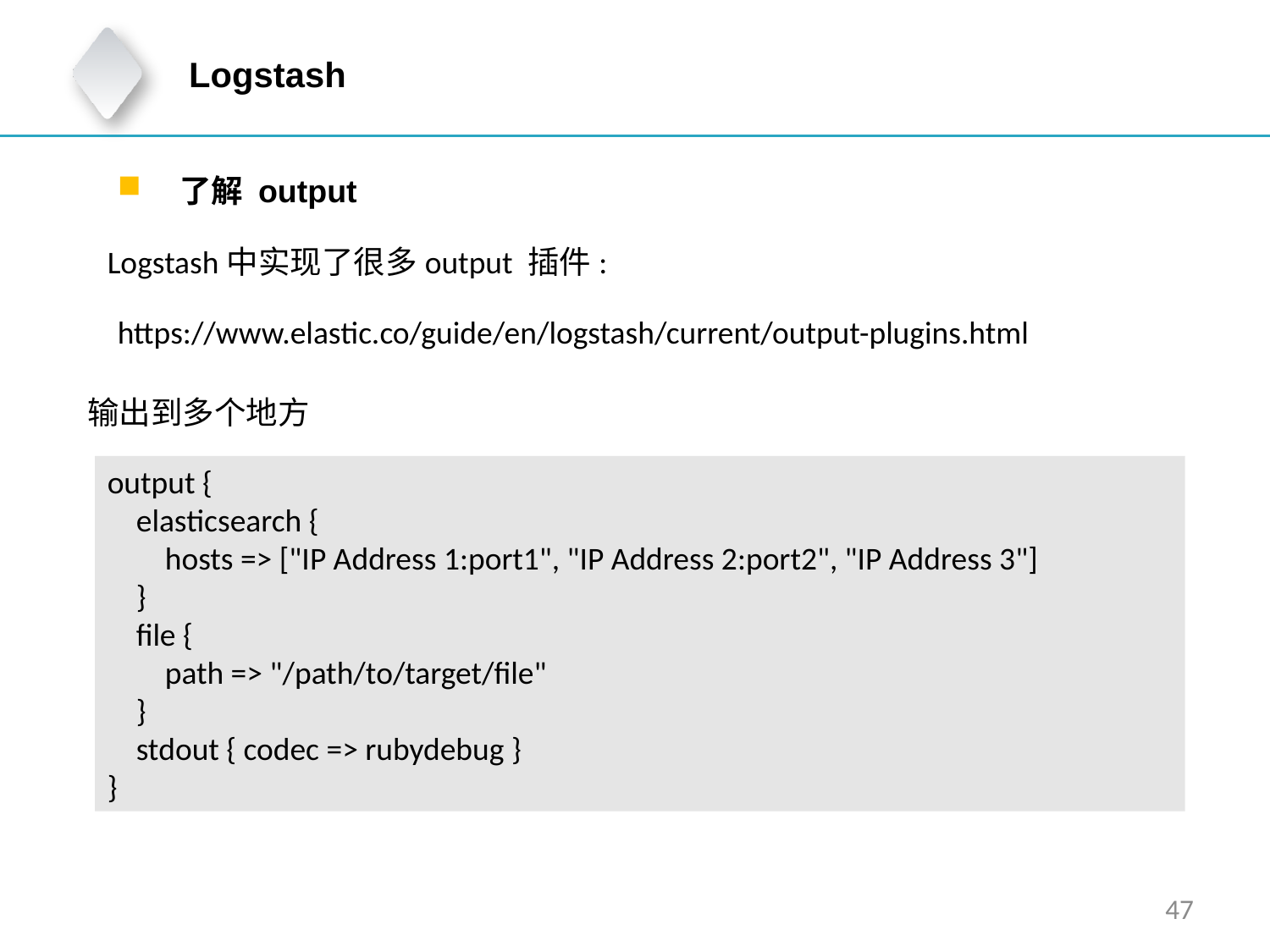

Logstash
 了解 output
Logstash中实现了很多output 插件:
https://www.elastic.co/guide/en/logstash/current/output-plugins.html
输出到多个地方
output {
    elasticsearch {
        hosts => ["IP Address 1:port1", "IP Address 2:port2", "IP Address 3"]
    }
    file {
        path => "/path/to/target/file"
    }
    stdout { codec => rubydebug }
}
47